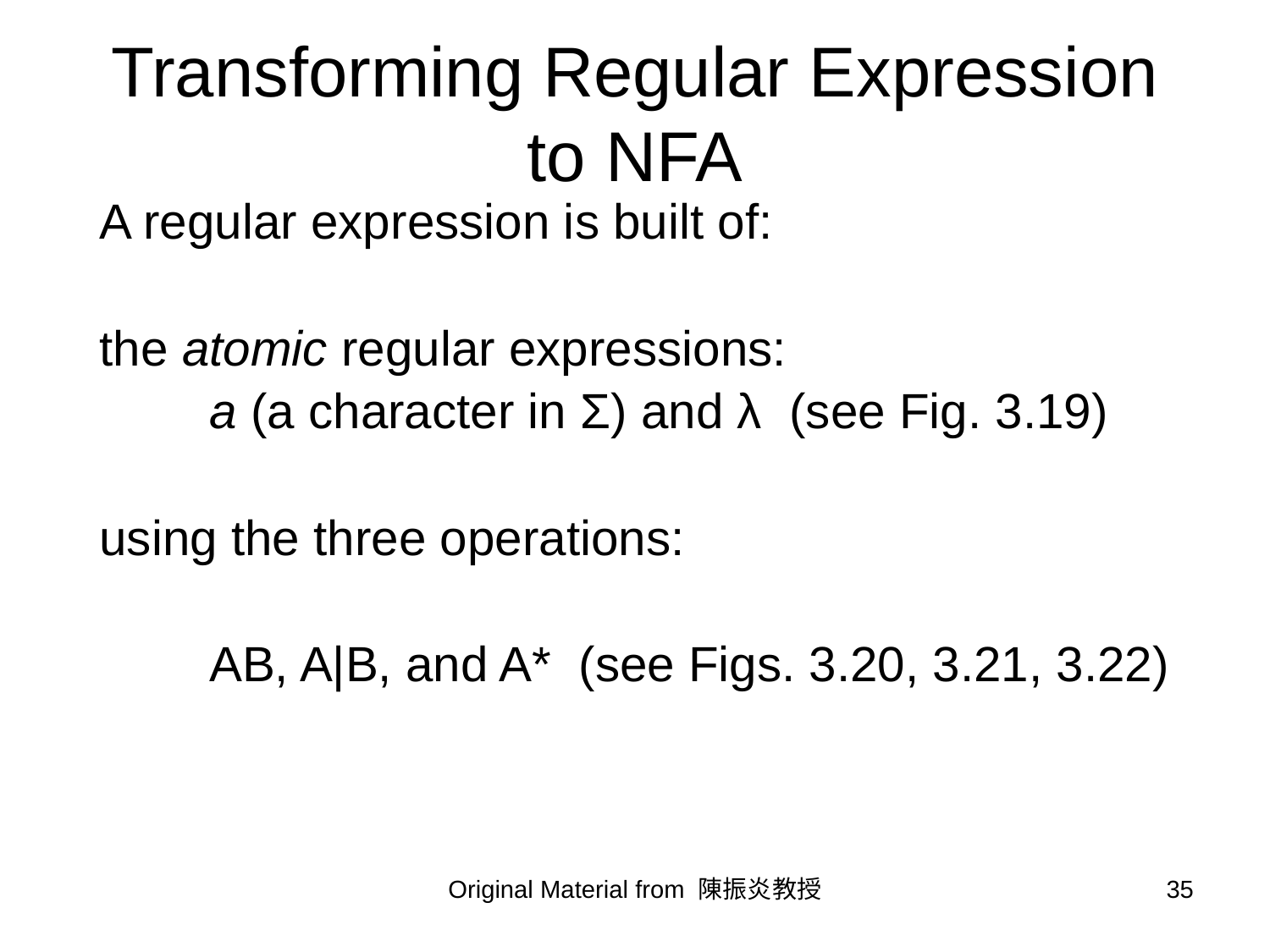

# Transforming Regular Expression to NFA
    A regular expression is built of:

    the atomic regular expressions:
            a (a character in Σ) and λ  (see Fig. 3.19)

    using the three operations:

            AB, A|B, and A*  (see Figs. 3.20, 3.21, 3.22)

Original Material from 陳振炎教授
35